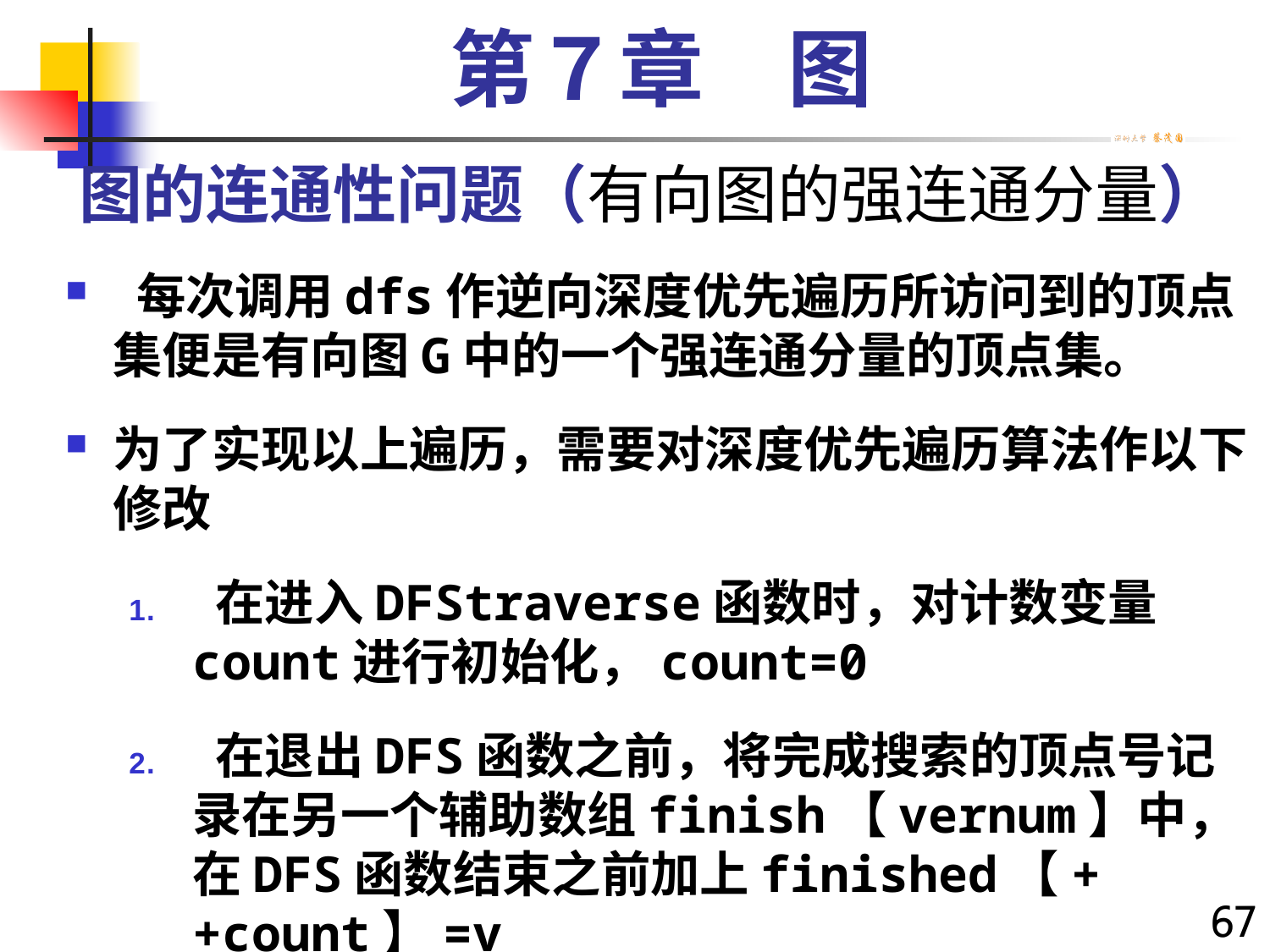

第７章　图
图的连通性问题（有向图的强连通分量）
 每次调用dfs作逆向深度优先遍历所访问到的顶点集便是有向图G中的一个强连通分量的顶点集。
为了实现以上遍历，需要对深度优先遍历算法作以下修改
 在进入DFStraverse函数时，对计数变量count进行初始化，count=0
 在退出DFS函数之前，将完成搜索的顶点号记录在另一个辅助数组finish【vernum】中，在DFS函数结束之前加上finished【++count】=v
67